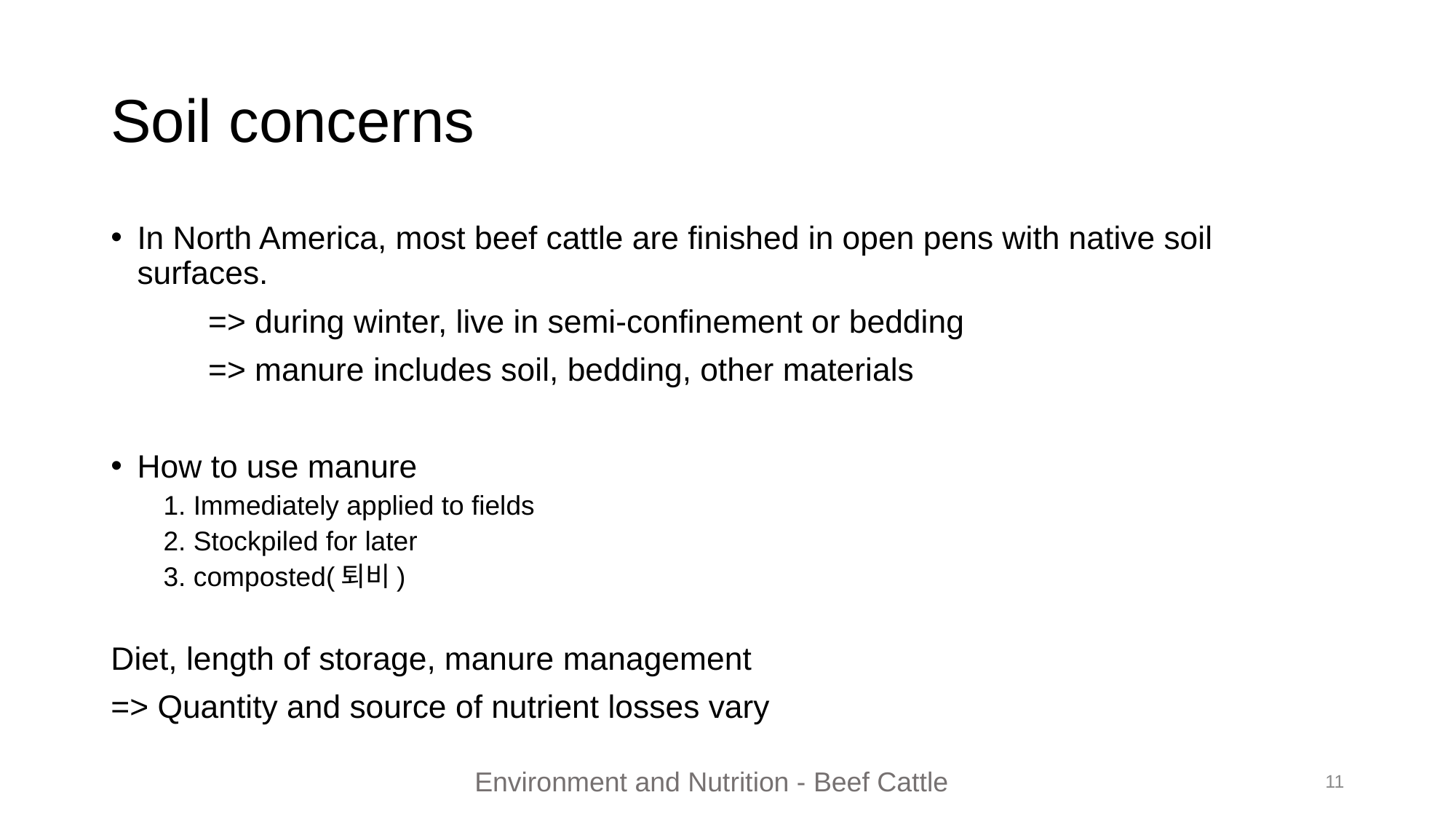

# Soil concerns
In North America, most beef cattle are finished in open pens with native soil surfaces.
	=> during winter, live in semi-confinement or bedding
	=> manure includes soil, bedding, other materials

How to use manure
1. Immediately applied to fields
2. Stockpiled for later
3. composted(퇴비)

Diet, length of storage, manure management
=> Quantity and source of nutrient losses vary
Environment and Nutrition - Beef Cattle
11